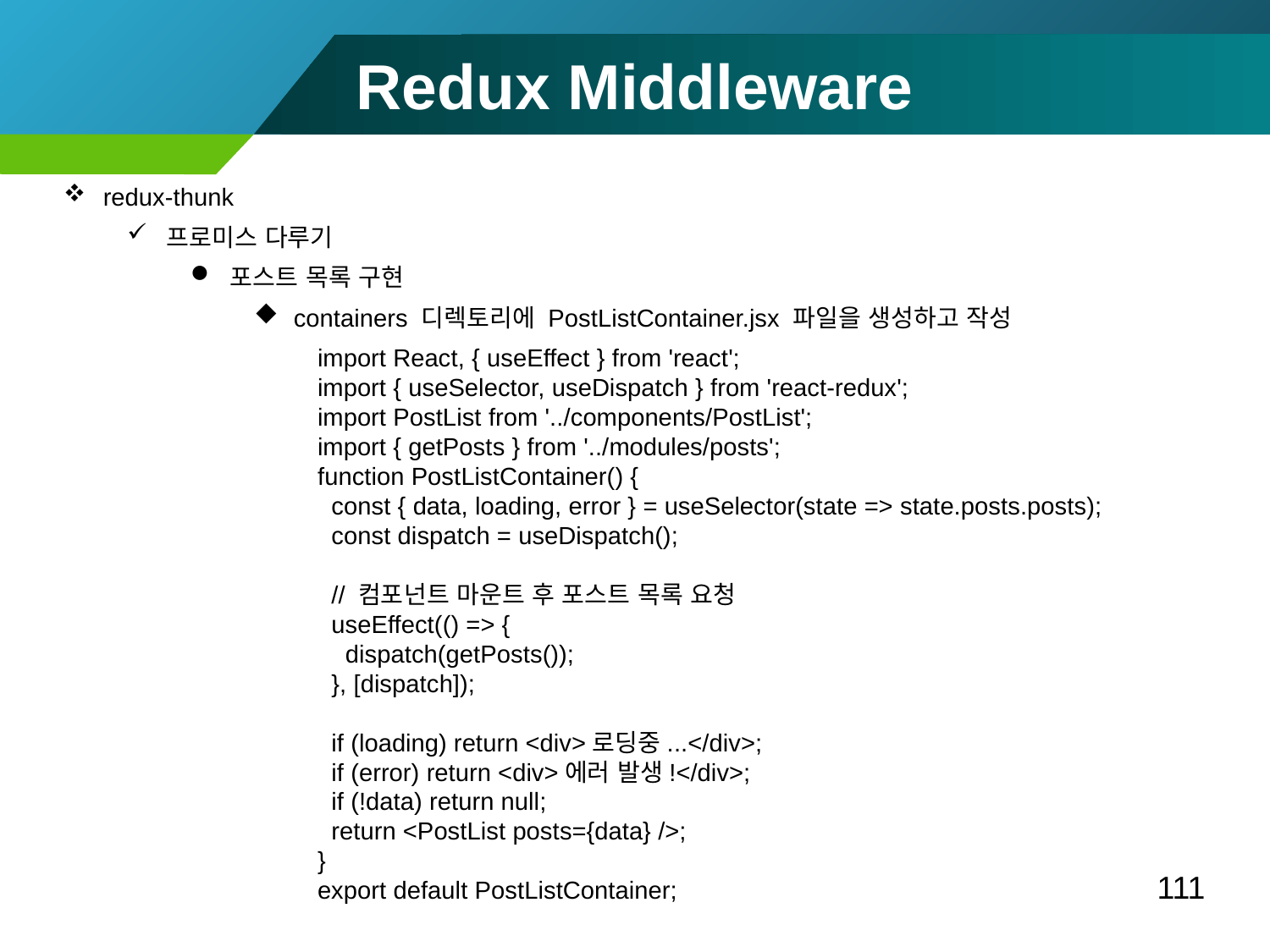

Redux Middleware
redux-thunk
프로미스 다루기
포스트 목록 구현
containers 디렉토리에 PostListContainer.jsx 파일을 생성하고 작성
import React, { useEffect } from 'react';
import { useSelector, useDispatch } from 'react-redux';
import PostList from '../components/PostList';
import { getPosts } from '../modules/posts';
function PostListContainer() {
  const { data, loading, error } = useSelector(state => state.posts.posts);
  const dispatch = useDispatch();

  // 컴포넌트 마운트 후 포스트 목록 요청
  useEffect(() => {
    dispatch(getPosts());
  }, [dispatch]);

  if (loading) return <div>로딩중...</div>;
  if (error) return <div>에러 발생!</div>;
  if (!data) return null;
  return <PostList posts={data} />;
}
export default PostListContainer;
111